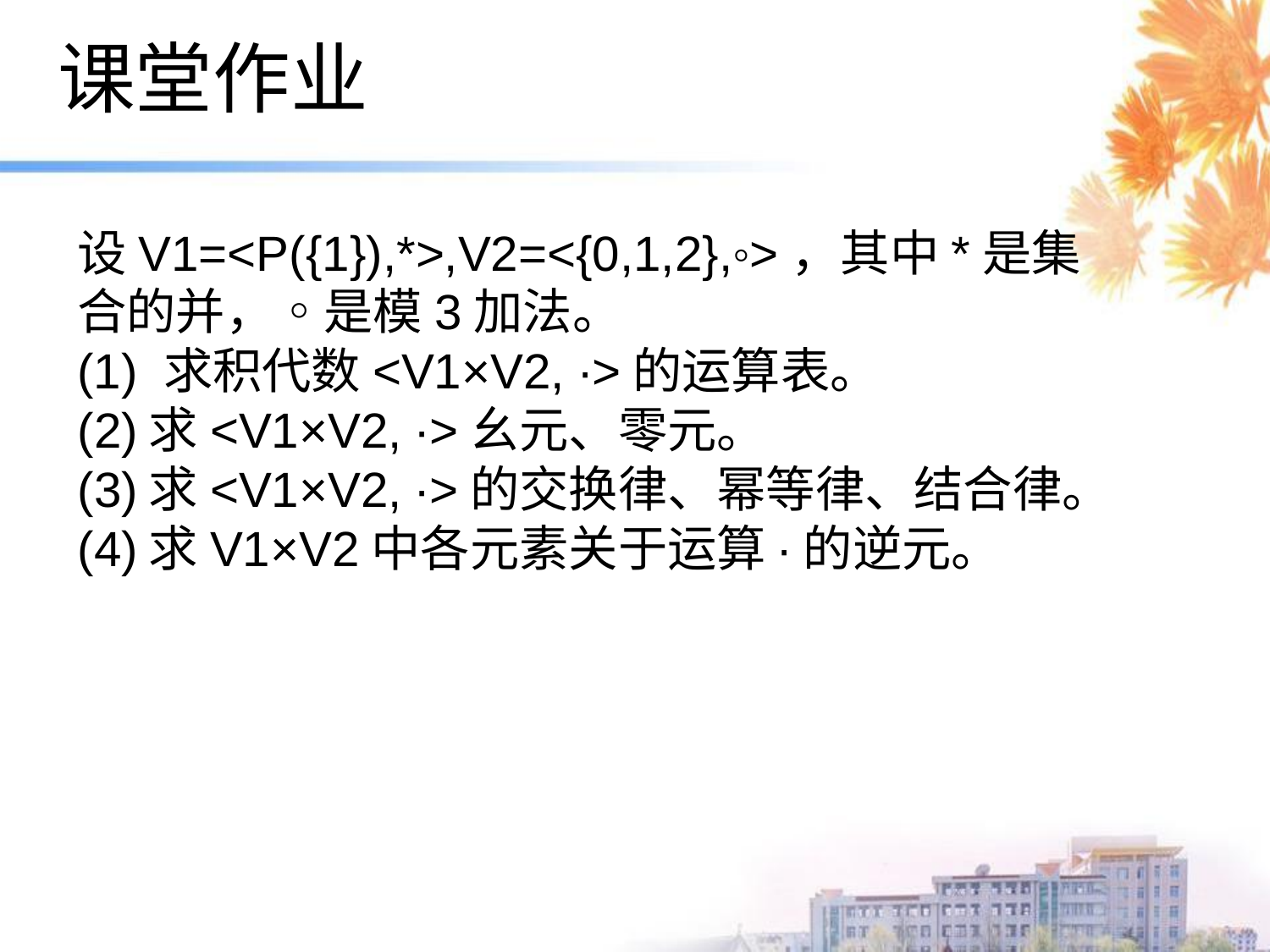

# 课堂作业
设V1=<P({1}),*>,V2=<{0,1,2},◦>，其中*是集合的并，◦是模3加法。
(1) 求积代数<V1×V2, ·>的运算表。
求<V1×V2, ·>幺元、零元。
求<V1×V2, ·>的交换律、幂等律、结合律。
求V1×V2中各元素关于运算·的逆元。